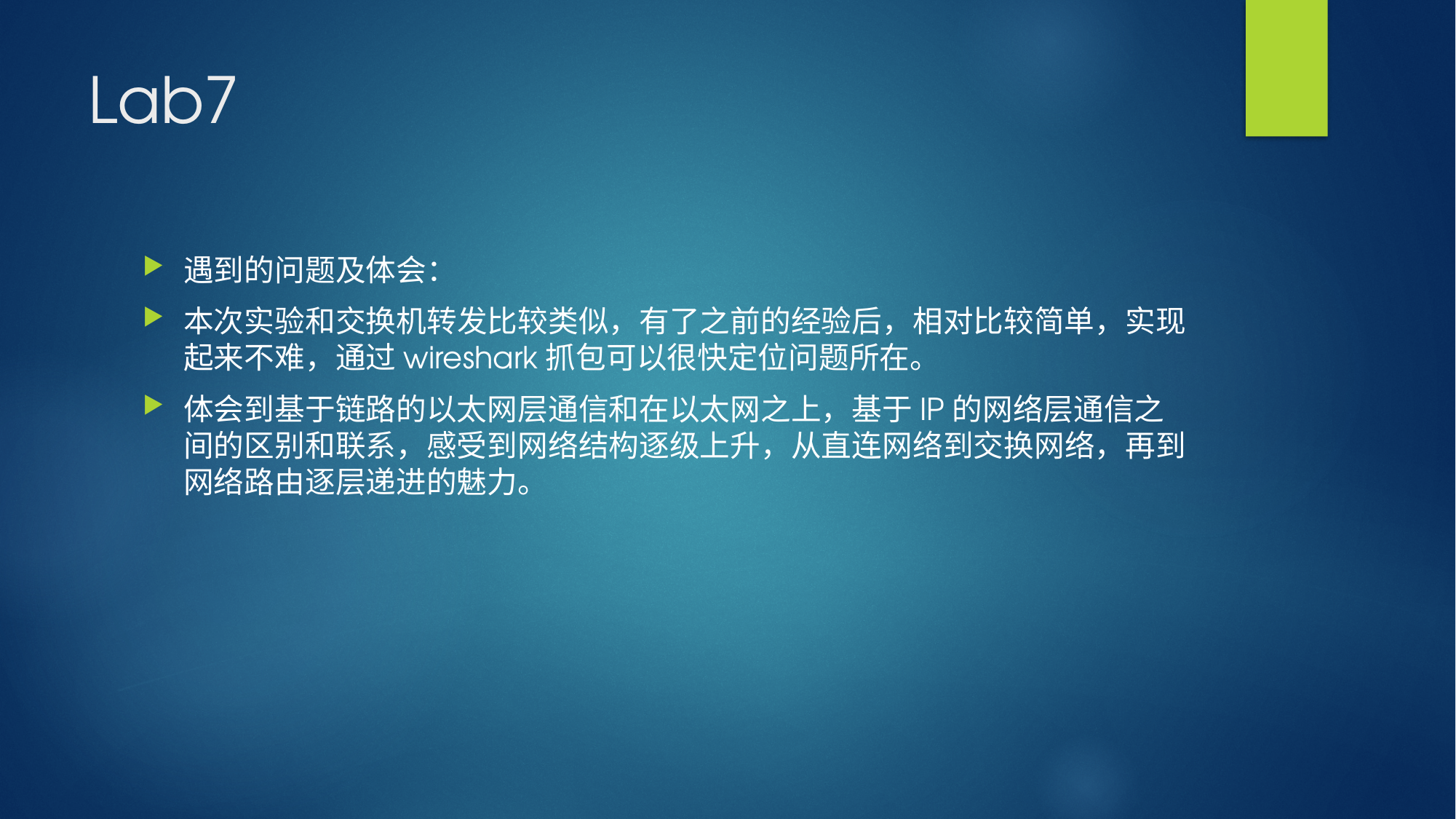

# Lab7
遇到的问题及体会：
本次实验和交换机转发比较类似，有了之前的经验后，相对比较简单，实现起来不难，通过wireshark抓包可以很快定位问题所在。
体会到基于链路的以太网层通信和在以太网之上，基于IP的网络层通信之间的区别和联系，感受到网络结构逐级上升，从直连网络到交换网络，再到网络路由逐层递进的魅力。